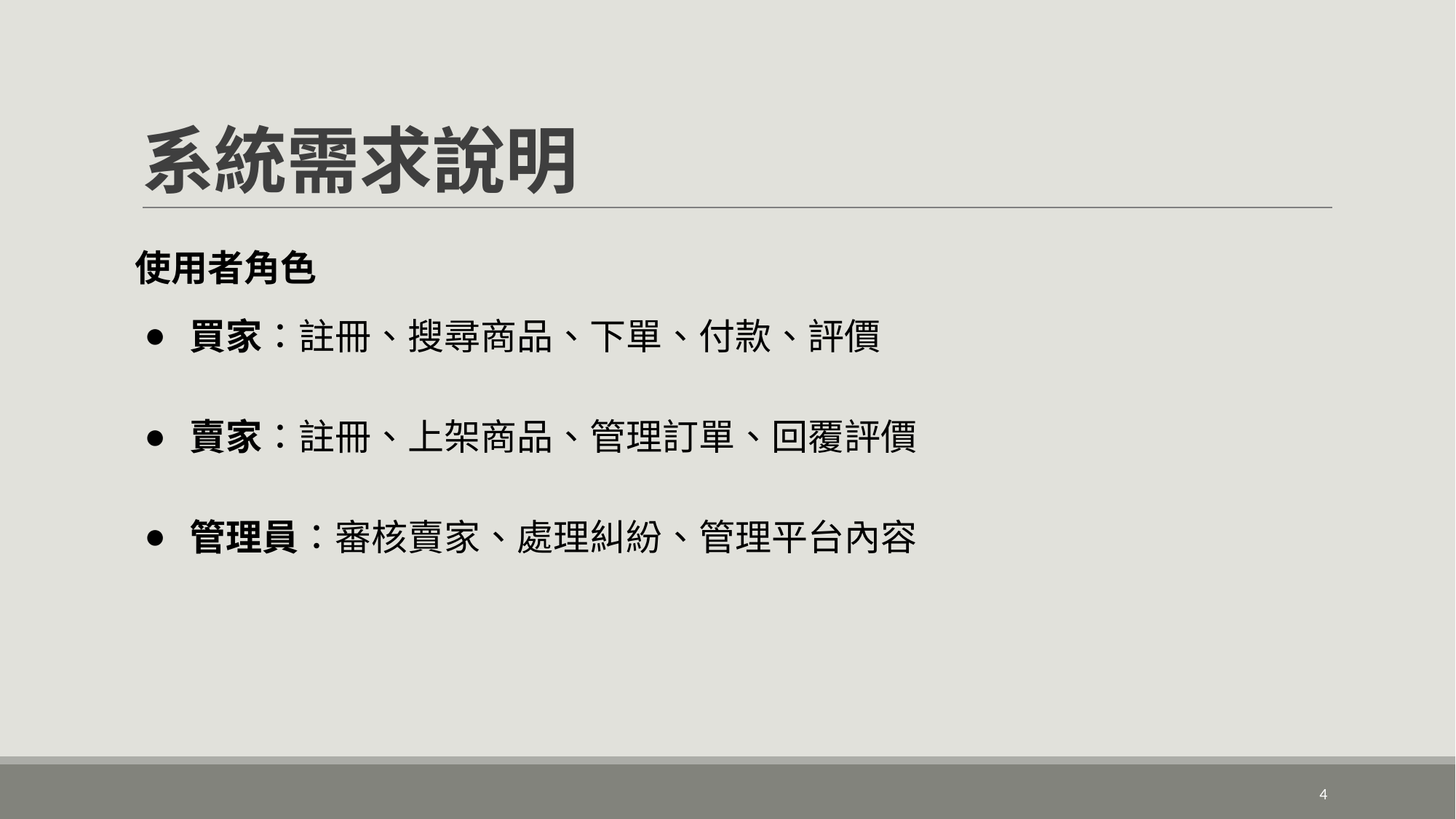

# 系統需求說明
使用者角色
買家：註冊、搜尋商品、下單、付款、評價
賣家：註冊、上架商品、管理訂單、回覆評價
管理員：審核賣家、處理糾紛、管理平台內容

4